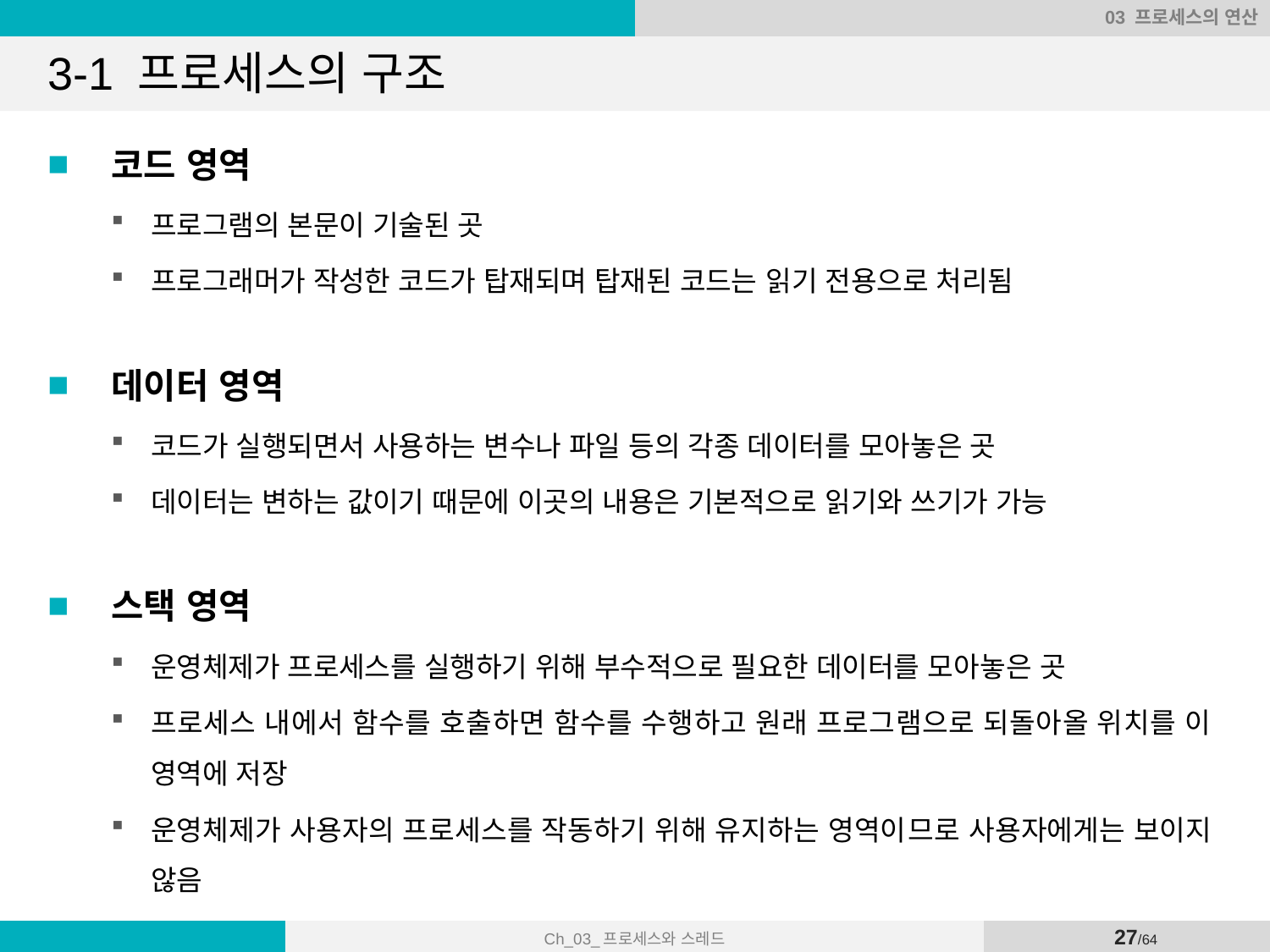

03 프로세스의 연산
# 3-1 프로세스의 구조
코드 영역
프로그램의 본문이 기술된 곳
프로그래머가 작성한 코드가 탑재되며 탑재된 코드는 읽기 전용으로 처리됨

데이터 영역
코드가 실행되면서 사용하는 변수나 파일 등의 각종 데이터를 모아놓은 곳
데이터는 변하는 값이기 때문에 이곳의 내용은 기본적으로 읽기와 쓰기가 가능

스택 영역
운영체제가 프로세스를 실행하기 위해 부수적으로 필요한 데이터를 모아놓은 곳
프로세스 내에서 함수를 호출하면 함수를 수행하고 원래 프로그램으로 되돌아올 위치를 이 영역에 저장
운영체제가 사용자의 프로세스를 작동하기 위해 유지하는 영역이므로 사용자에게는 보이지 않음